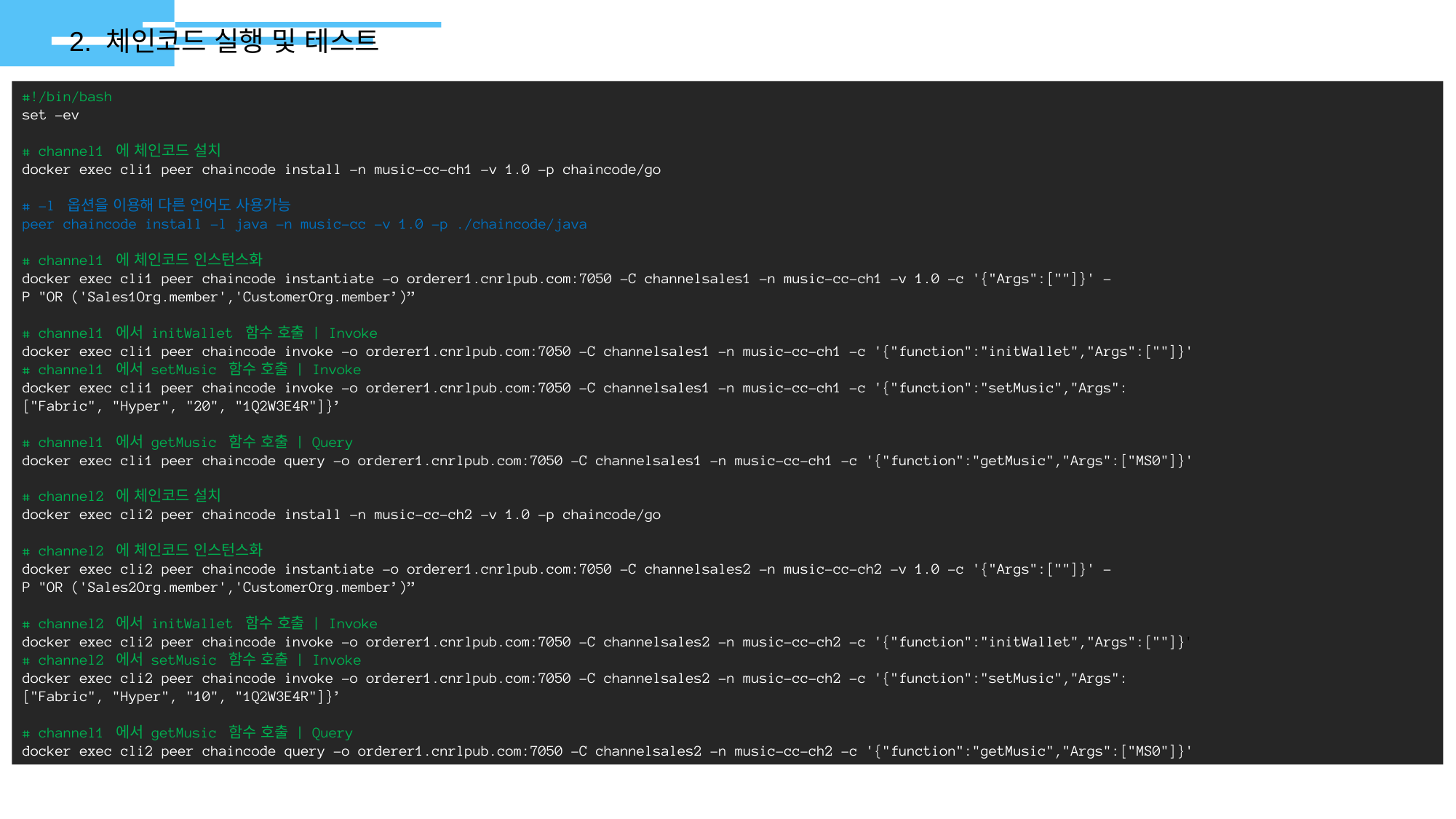

2. 체인코드 실행 및 테스트
#!/bin/bash
set -ev
# channel1 에 체인코드 설치
docker exec cli1 peer chaincode install -n music-cc-ch1 -v 1.0 -p chaincode/go

# -l 옵션을 이용해 다른 언어도 사용가능
peer chaincode install –l java –n music-cc –v 1.0 –p ./chaincode/java

# channel1 에 체인코드 인스턴스화
docker exec cli1 peer chaincode instantiate -o orderer1.cnrlpub.com:7050 -C channelsales1 -n music-cc-ch1 -v 1.0 -c '{"Args":[""]}' -P "OR ('Sales1Org.member','CustomerOrg.member’)”

# channel1 에서 initWallet 함수 호출 | Invoke
docker exec cli1 peer chaincode invoke -o orderer1.cnrlpub.com:7050 -C channelsales1 -n music-cc-ch1 -c '{"function":"initWallet","Args":[""]}'
# channel1 에서 setMusic 함수 호출 | Invoke
docker exec cli1 peer chaincode invoke -o orderer1.cnrlpub.com:7050 -C channelsales1 -n music-cc-ch1 -c '{"function":"setMusic","Args":["Fabric", "Hyper", "20", "1Q2W3E4R"]}’

# channel1 에서 getMusic 함수 호출 | Query
docker exec cli1 peer chaincode query -o orderer1.cnrlpub.com:7050 -C channelsales1 -n music-cc-ch1 -c '{"function":"getMusic","Args":["MS0"]}'
# channel2 에 체인코드 설치
docker exec cli2 peer chaincode install -n music-cc-ch2 -v 1.0 -p chaincode/go

# channel2 에 체인코드 인스턴스화
docker exec cli2 peer chaincode instantiate -o orderer1.cnrlpub.com:7050 -C channelsales2 -n music-cc-ch2 -v 1.0 -c '{"Args":[""]}' -P "OR ('Sales2Org.member','CustomerOrg.member’)”

# channel2 에서 initWallet 함수 호출 | Invoke
docker exec cli2 peer chaincode invoke -o orderer1.cnrlpub.com:7050 -C channelsales2 -n music-cc-ch2 -c '{"function":"initWallet","Args":[""]}'
# channel2 에서 setMusic 함수 호출 | Invoke
docker exec cli2 peer chaincode invoke -o orderer1.cnrlpub.com:7050 -C channelsales2 -n music-cc-ch2 -c '{"function":"setMusic","Args":["Fabric", "Hyper", "10", "1Q2W3E4R"]}’

# channel1 에서 getMusic 함수 호출 | Query
docker exec cli2 peer chaincode query -o orderer1.cnrlpub.com:7050 -C channelsales2 -n music-cc-ch2 -c '{"function":"getMusic","Args":["MS0"]}'